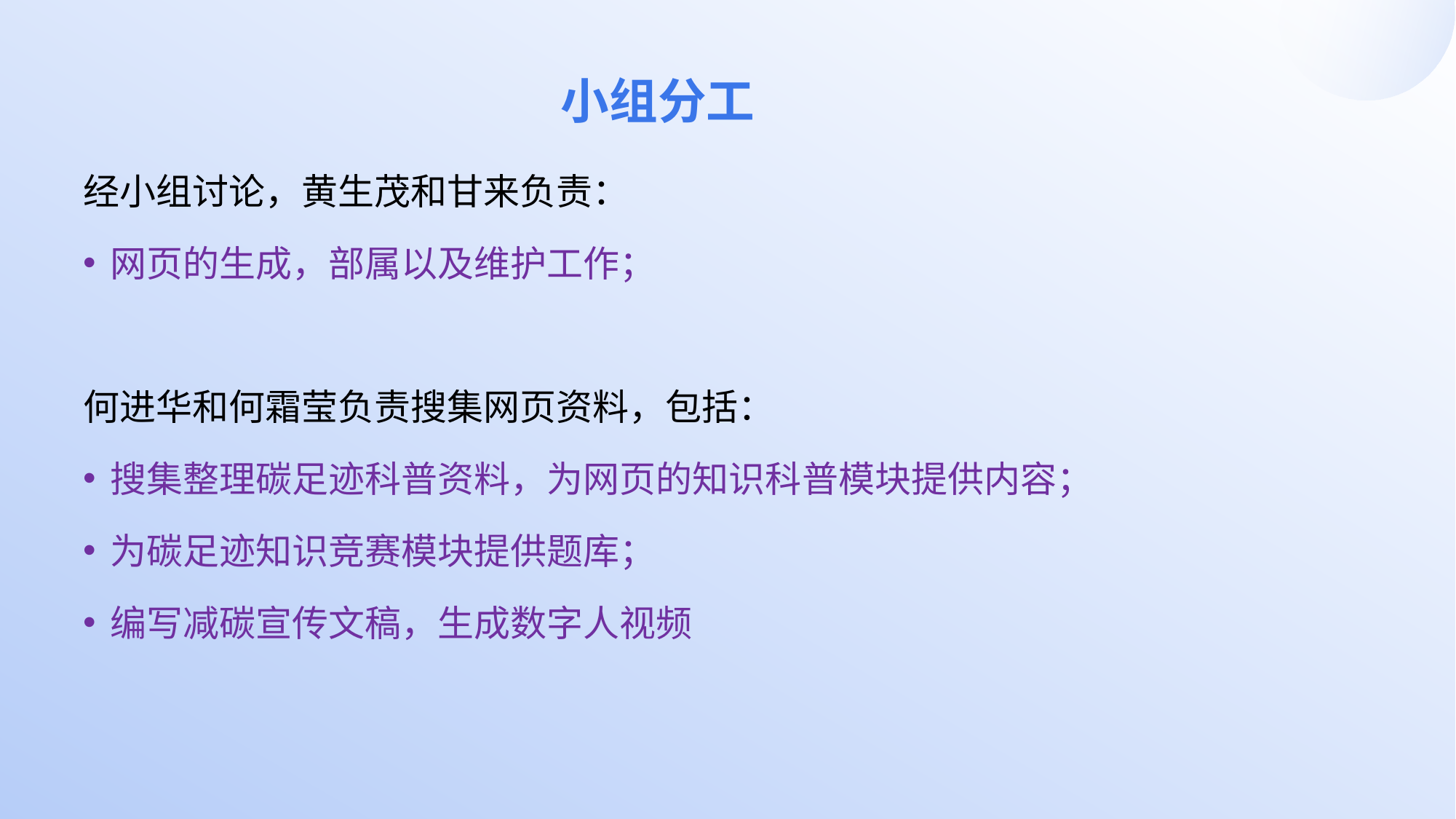

# 小组分工
经小组讨论，黄生茂和甘来负责：
网页的生成，部属以及维护工作；

何进华和何霜莹负责搜集网页资料，包括：
搜集整理碳足迹科普资料，为网页的知识科普模块提供内容；
为碳足迹知识竞赛模块提供题库；
编写减碳宣传文稿，生成数字人视频